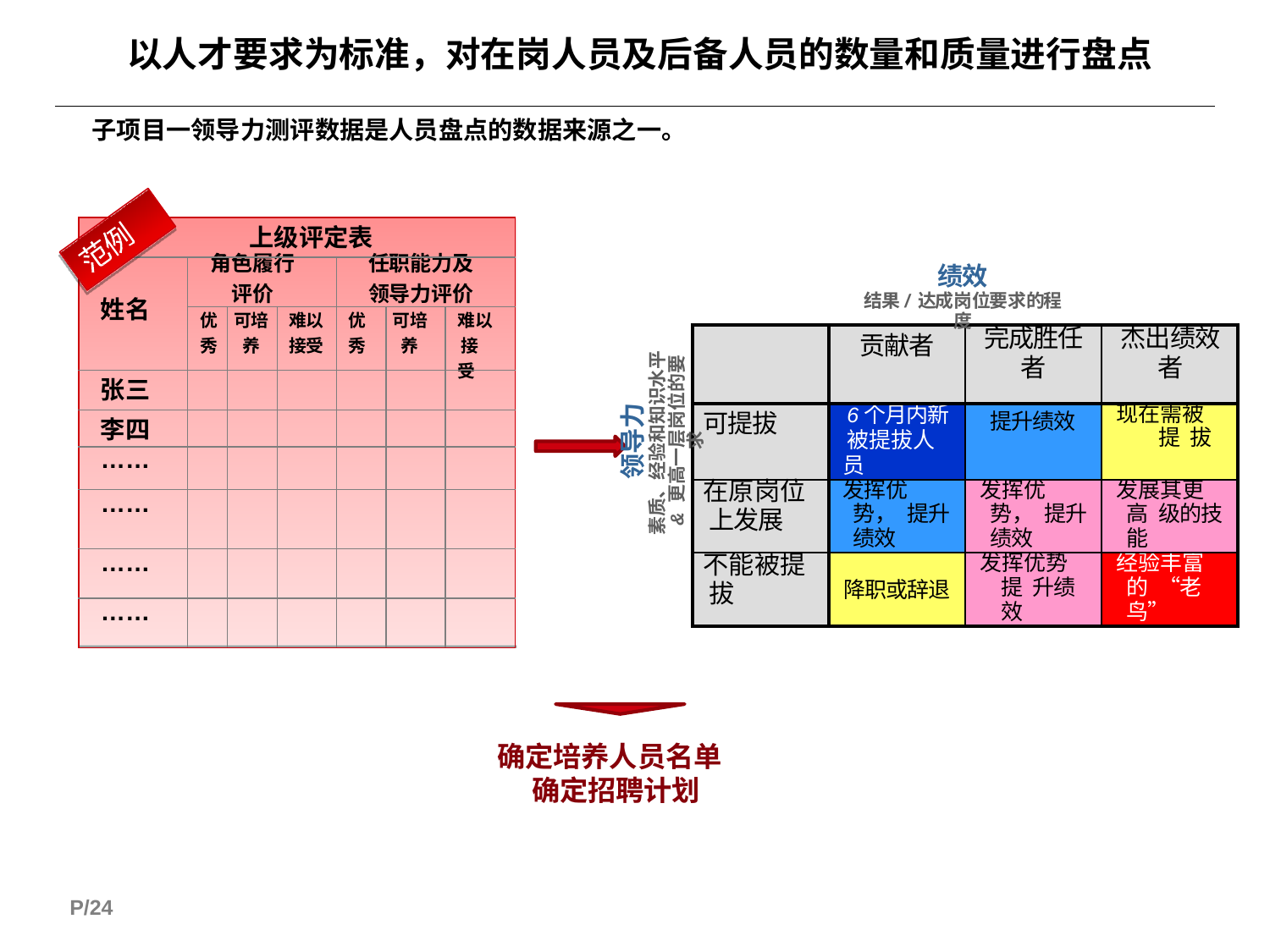

# 以人才要求为标准，对在岗人员及后备人员的数量和质量进行盘点
子项目一领导力测评数据是人员盘点的数据来源之一。

| 上级评定表 |  |  |  |  |  |  |
| --- | --- | --- | --- | --- | --- | --- |
| 姓名 | 角色履行 评价 |  |  | 任职能力及 领导力评价 |  |  |
|  | 优 秀 | 可培 养 | 难以 接受 | 优 秀 | 可培 养 | 难以 接受 |
| 张三 |  |  |  |  |  |  |
| 李四 |  |  |  |  |  |  |
| …… |  |  |  |  |  |  |
| …… |  |  |  |  |  |  |
| …… |  |  |  |  |  |  |
| …… |  |  |  |  |  |  |

绩效
结果/达成岗位要求的程度
|  | 贡献者 | 完成胜任 者 | 杰出绩效 者 |
| --- | --- | --- | --- |
| 可提拔 | 6个月内新 被提拔人员 | 提升绩效 | 现在需被提 拔 |
| 在原岗位 上发展 | 发挥优势， 提升绩效 | 发挥优势， 提升绩效 | 发展其更高 级的技能 |
| 不能被提 拔 | 降职或辞退 | 发挥优势提 升绩效 | 经验丰富的 “老鸟” |
领导力
素质、经验和知识水平& 更高一层岗位的要求

确定培养人员名单  确定招聘计划
P/24